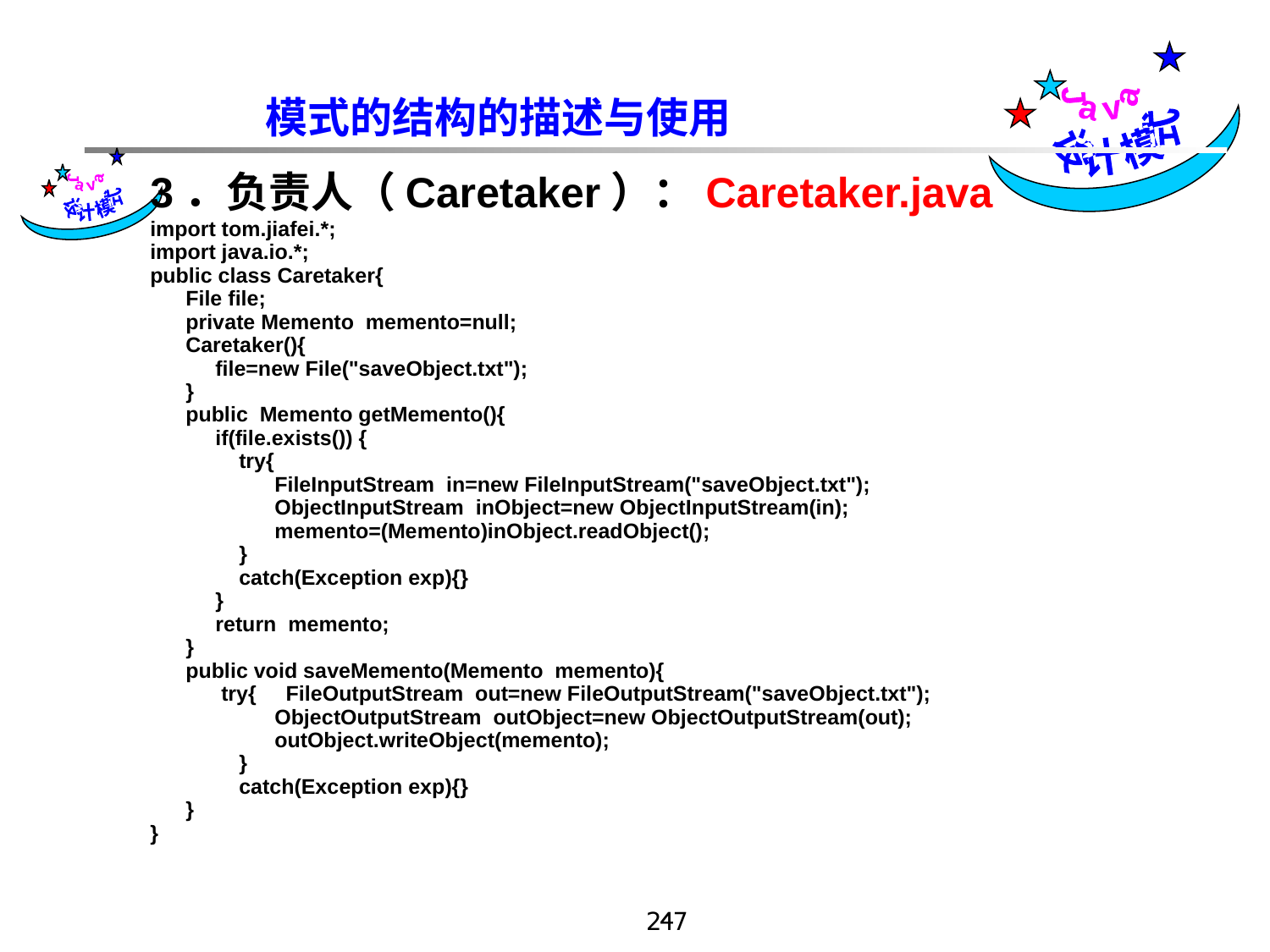

Java
设计模式

模式的结构的描述与使用

  Java
设计模式

3．负责人（Caretaker）：Caretaker.java
import tom.jiafei.*;
import java.io.*;
public class Caretaker{
      File file;
      private Memento  memento=null;
      Caretaker(){
           file=new File("saveObject.txt");
      }
      public  Memento getMemento(){
           if(file.exists()) {
               try{
                     FileInputStream  in=new FileInputStream("saveObject.txt");
                     ObjectInputStream  inObject=new ObjectInputStream(in);
                     memento=(Memento)inObject.readObject();
               }
               catch(Exception exp){}
           }
           return  memento;
      }
      public void saveMemento(Memento  memento){
            try{     FileOutputStream  out=new FileOutputStream("saveObject.txt");
                     ObjectOutputStream  outObject=new ObjectOutputStream(out);
                     outObject.writeObject(memento);
               }
               catch(Exception exp){}
      }
}

247